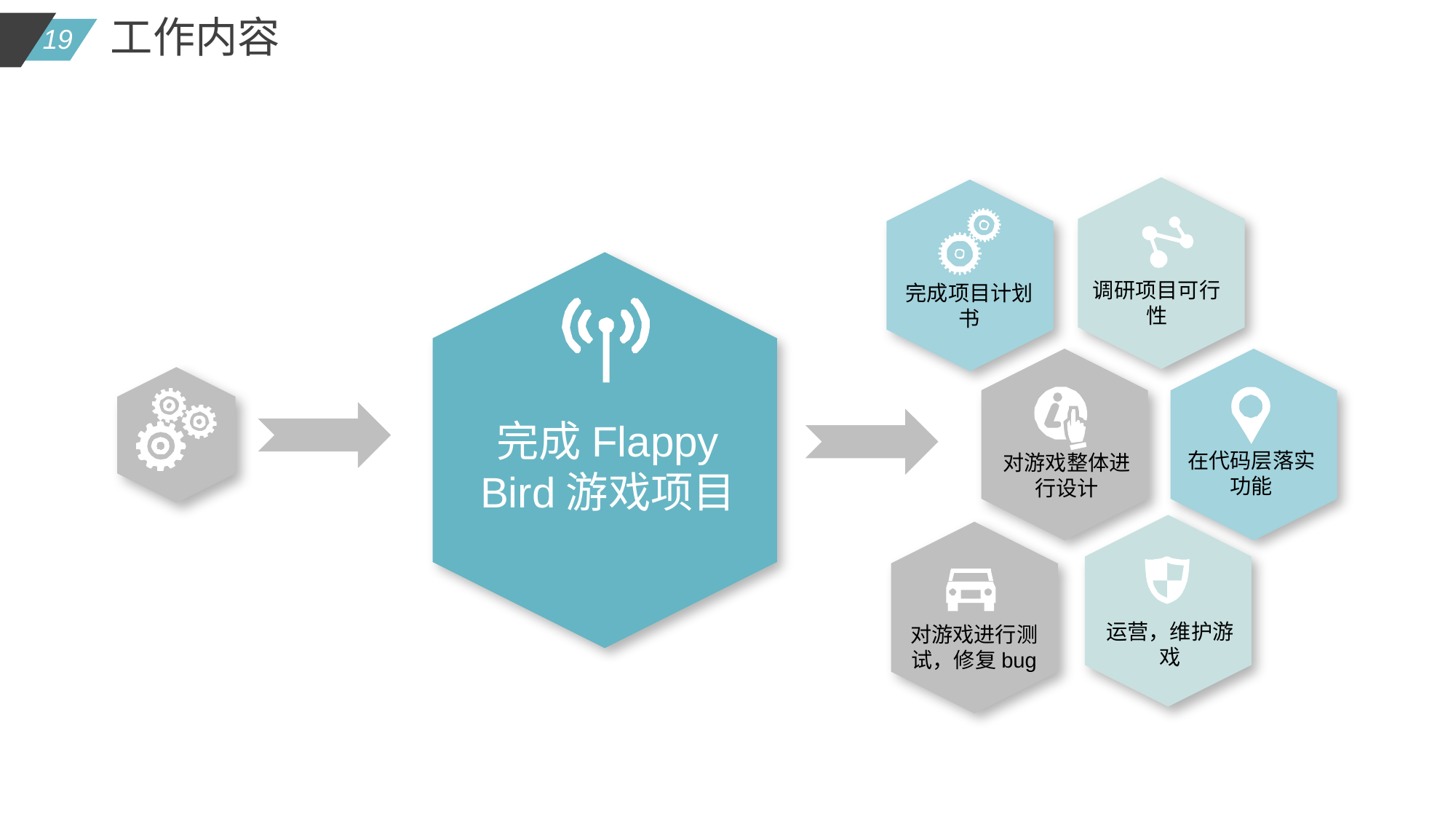

工作内容

调研项目可行性
完成项目计划书

完成Flappy Bird游戏项目

在代码层落实功能
对游戏整体进行设计

运营，维护游戏
对游戏进行测试，修复bug